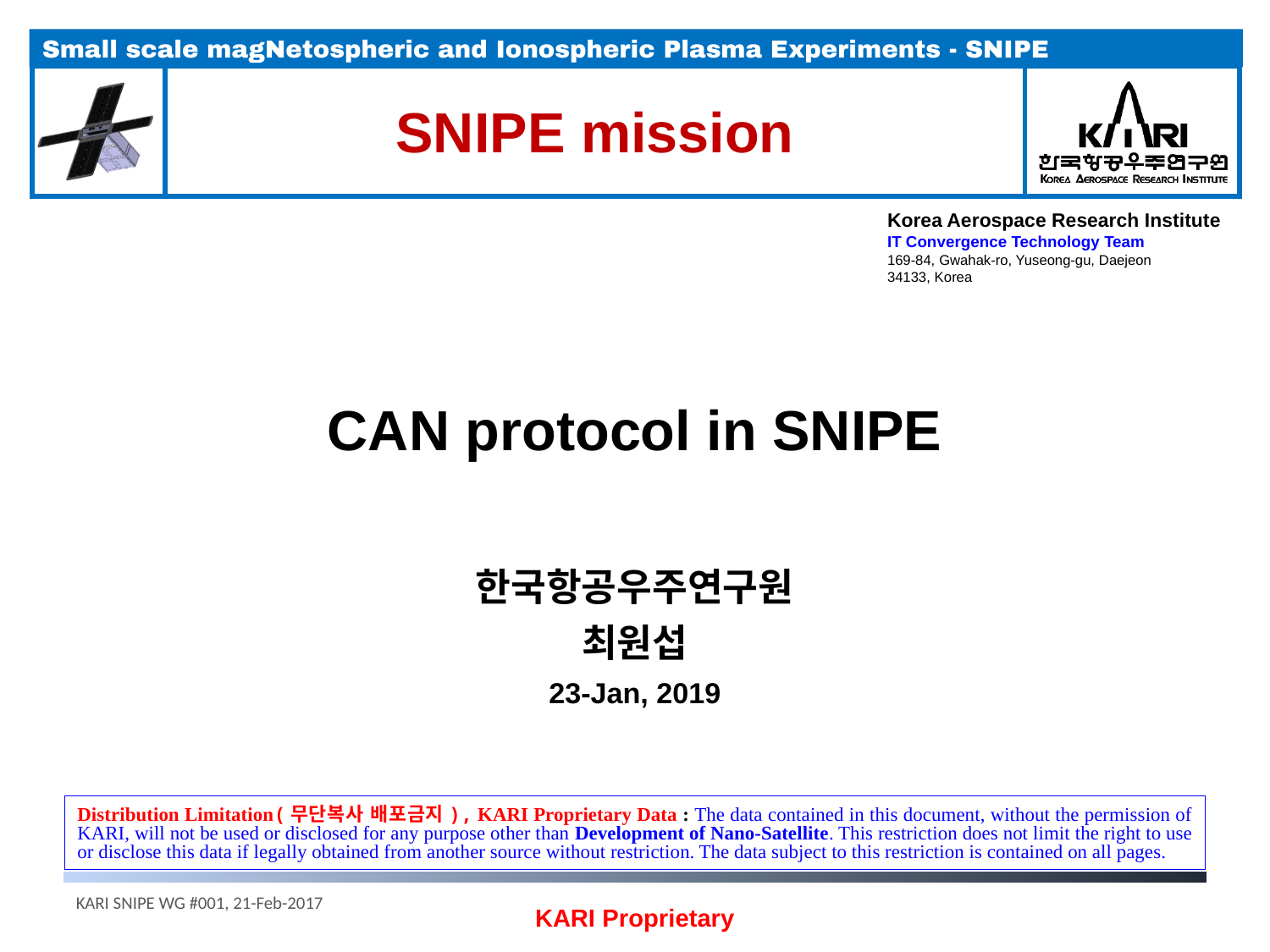

SNIPE mission
CAN protocol in SNIPE
한국항공우주연구원
최원섭
23-Jan, 2019
KARI Proprietary